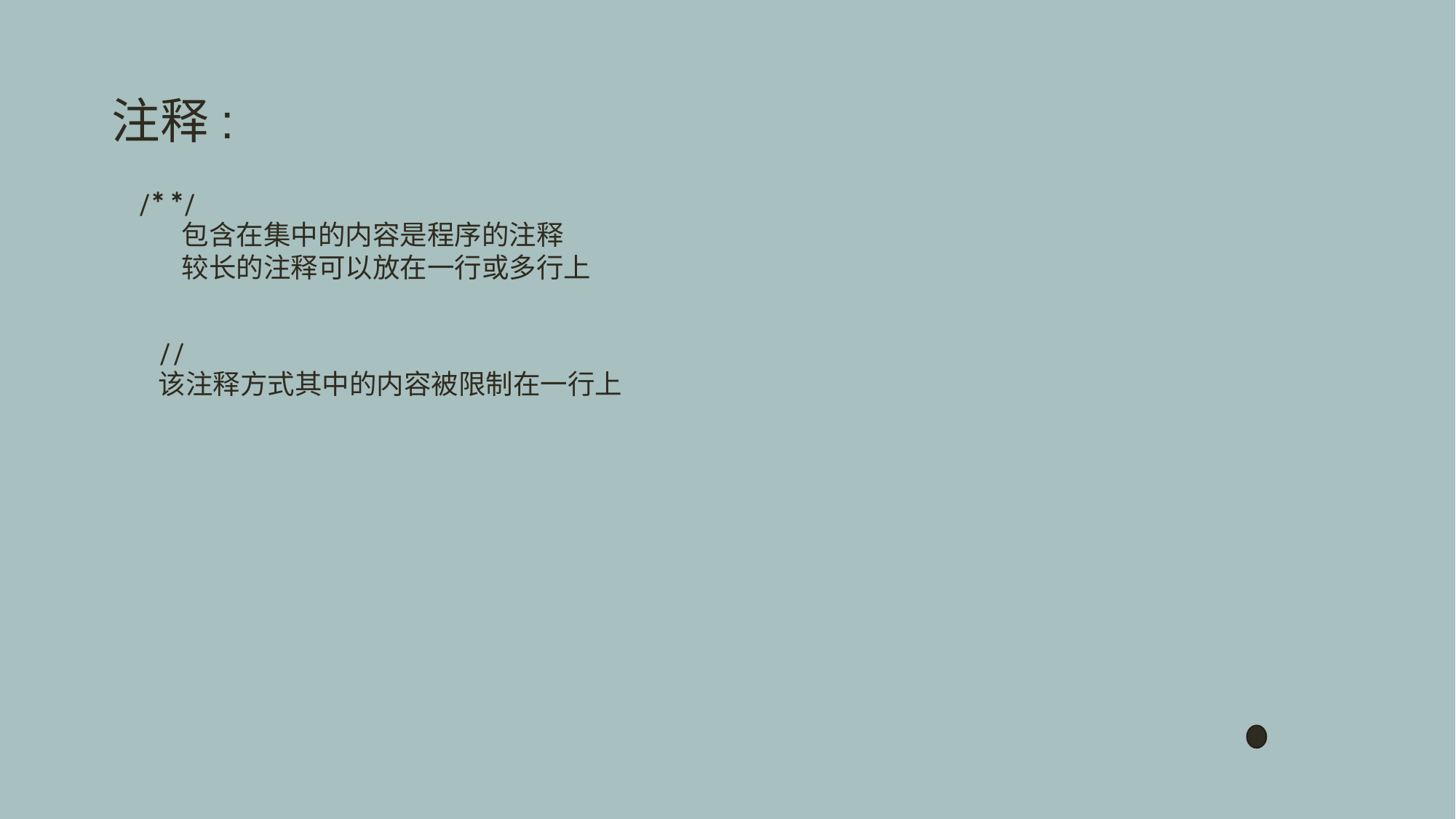

# 注释:
/* */
      包含在集中的内容是程序的注释
      较长的注释可以放在一行或多行上
//
该注释方式其中的内容被限制在一行上